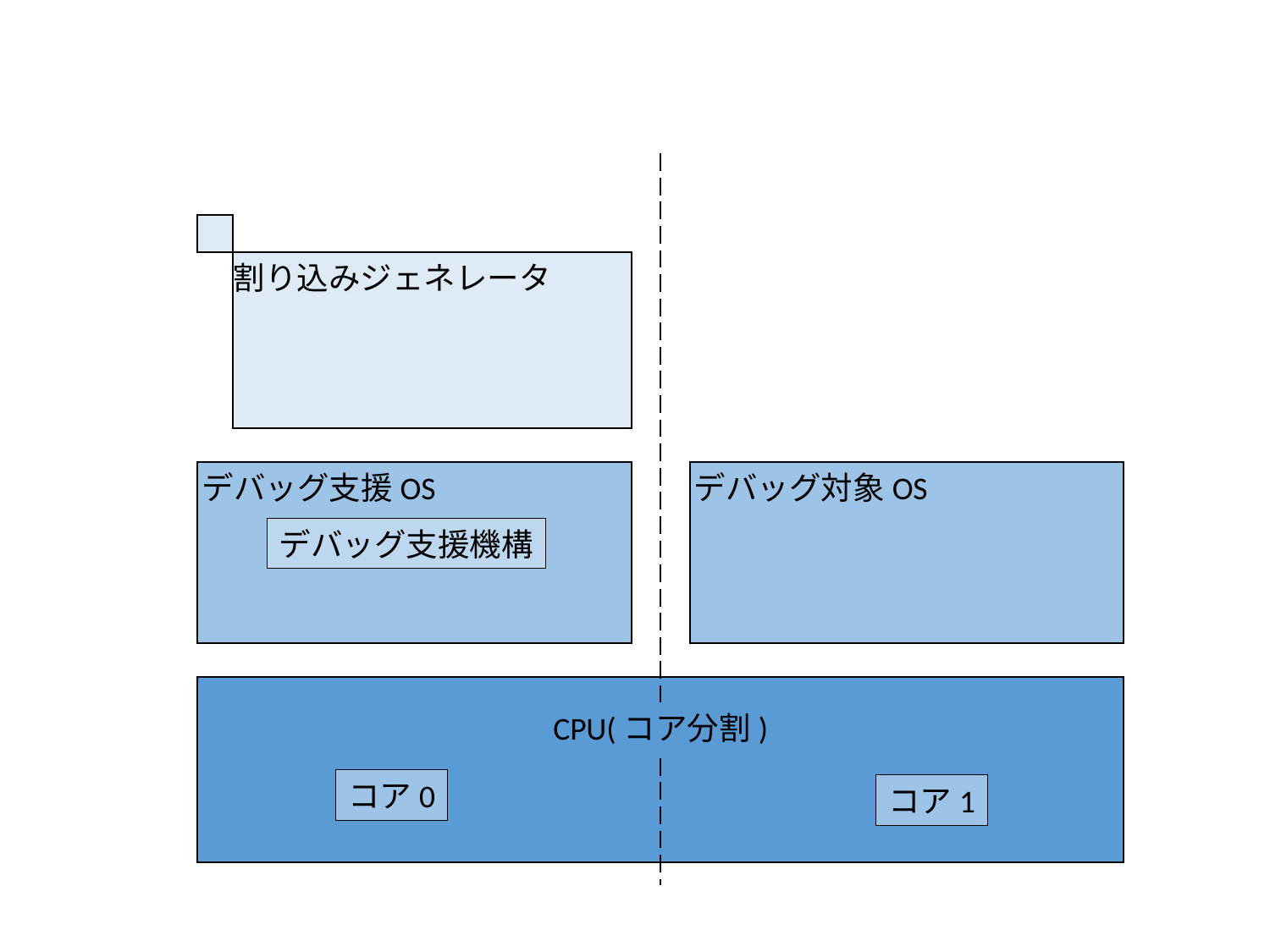

割り込みジェネレータ

デバッグ支援OS

デバッグ対象OS
デバッグ支援機構

CPU(コア分割)
コア0
コア1